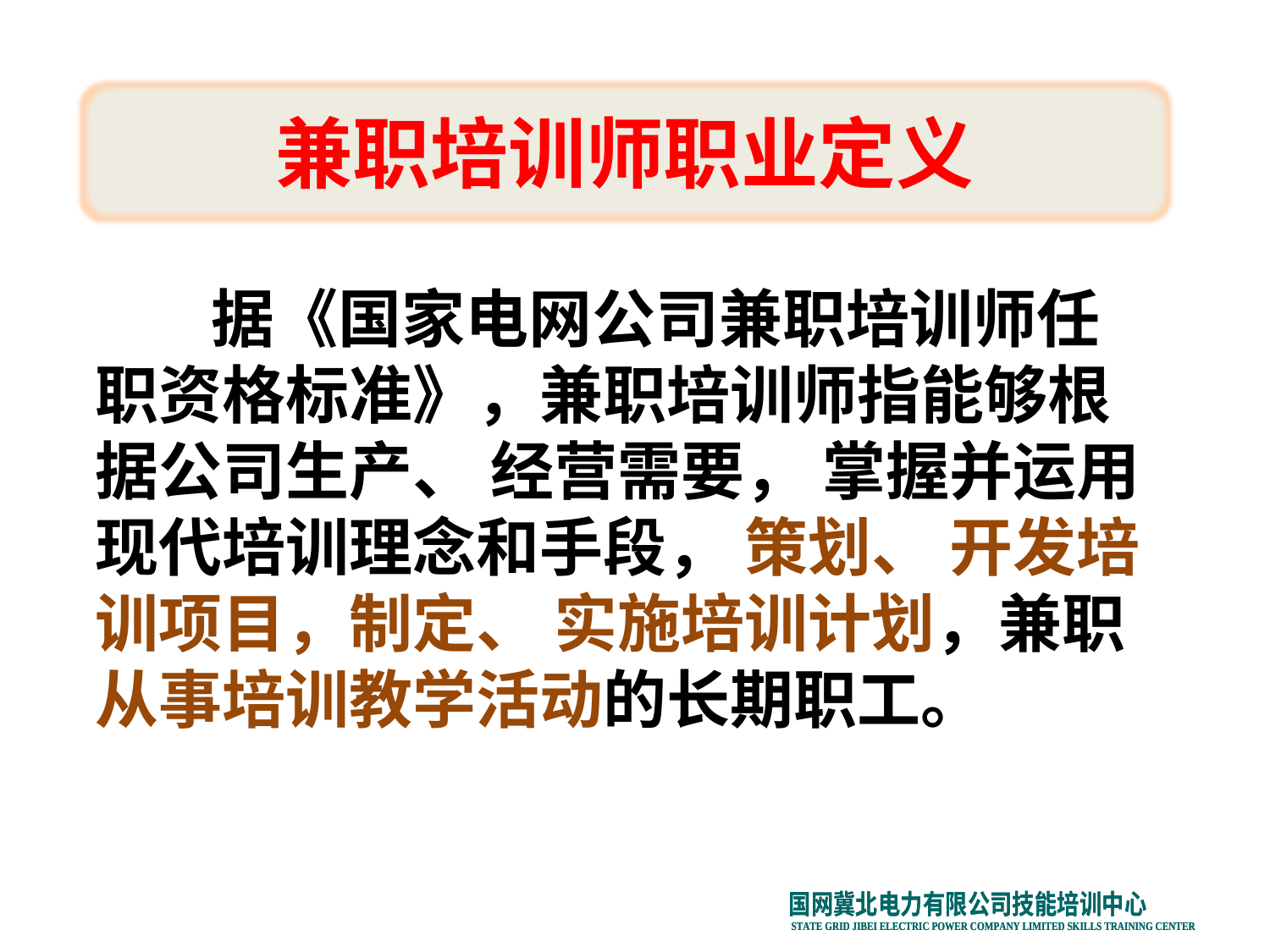

兼职培训师职业定义
       据《国家电网公司兼职培训师任职资格标准》，兼职培训师指能够根据公司生产、 经营需要， 掌握并运用现代培训理念和手段， 策划、 开发培训项目，制定、 实施培训计划，兼职从事培训教学活动的长期职工。